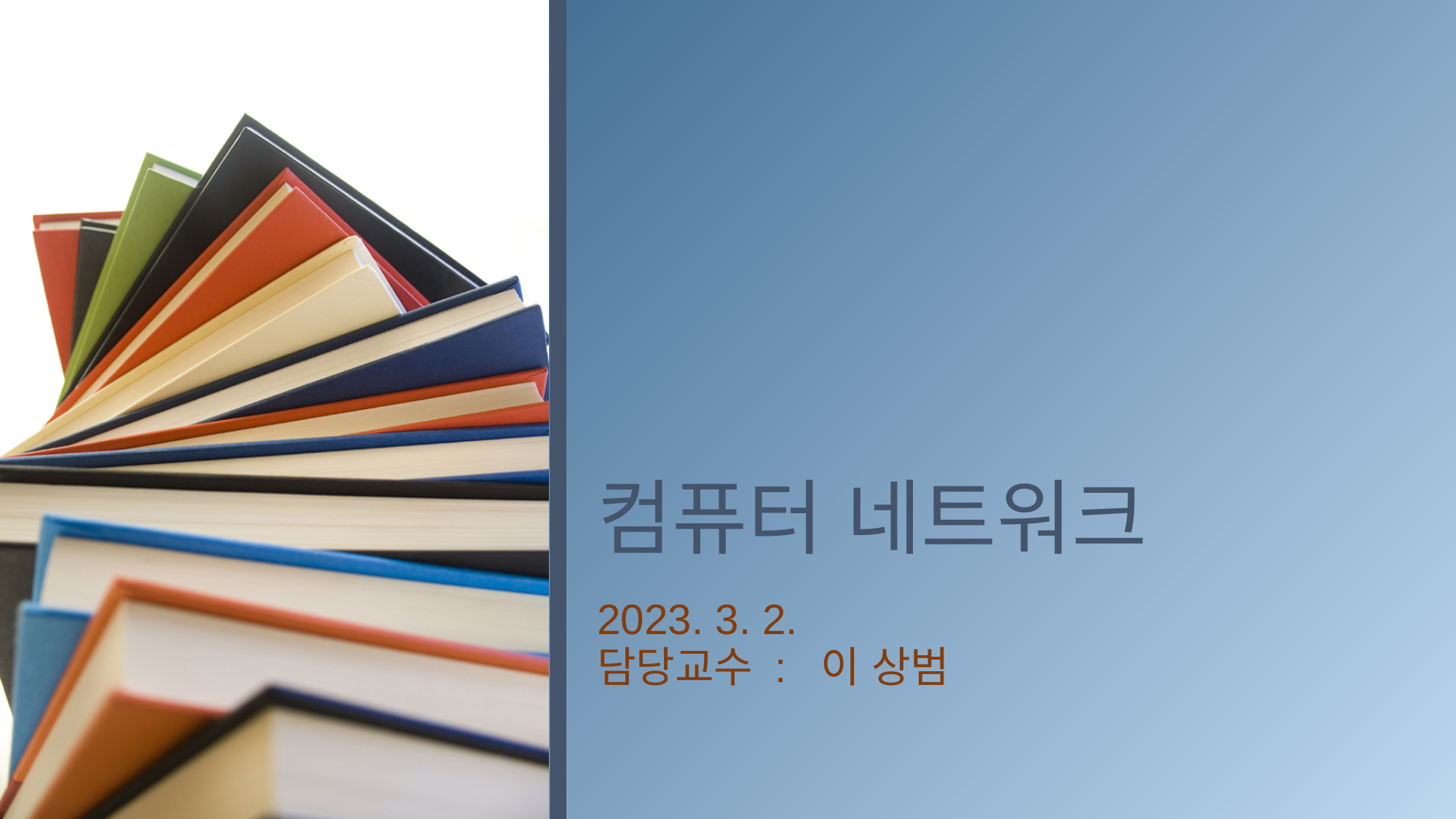

# 컴퓨터 네트워크
2023. 3. 2.
담당교수 :  이 상범